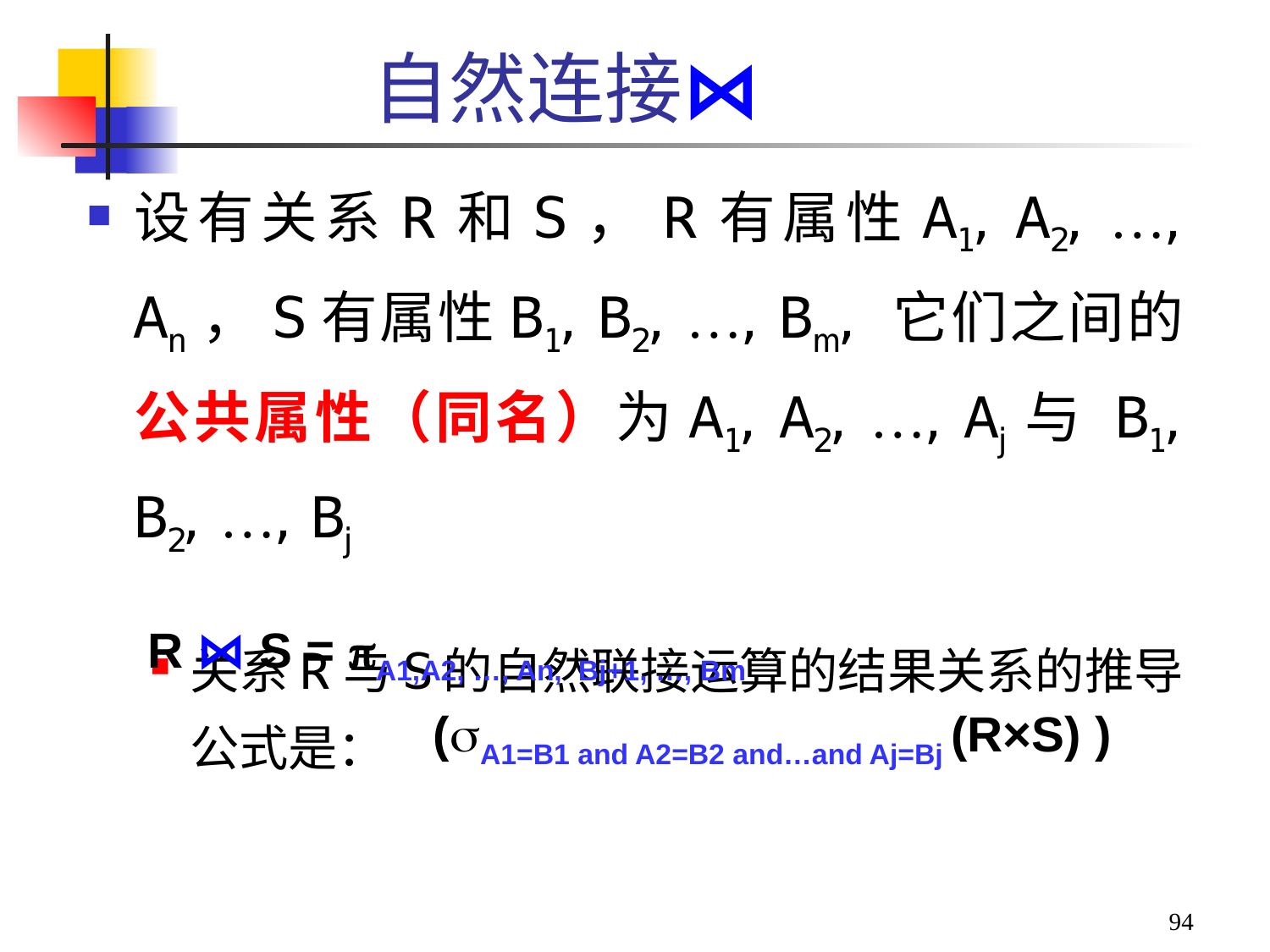

# 自然连接⋈
设有关系R和S，R有属性A1, A2, …, An，S有属性B1, B2, …, Bm, 它们之间的公共属性（同名）为A1, A2, …, Aj与 B1, B2, …, Bj

关系R与S的自然联接运算的结果关系的推导公式是：
R ⋈ S = πA1,A2, …, An,  Bj+1, …, Bm
			(σA1=B1 and A2=B2 and…and Aj=Bj (R×S) )
94